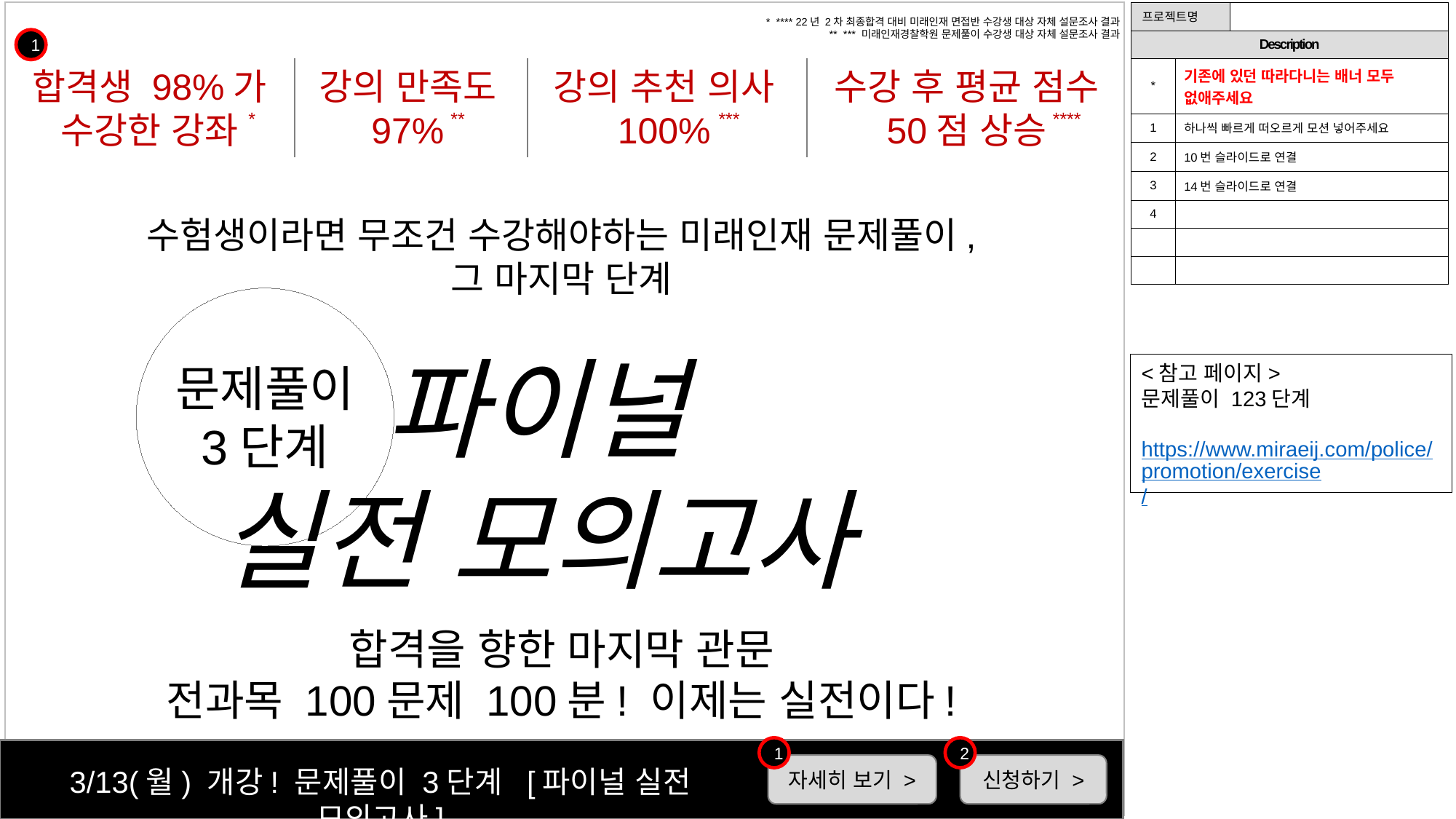

| 프로젝트명 |  |  |
| --- | --- | --- |
| Description |  |  |
| \* | 기존에 있던 따라다니는 배너 모두 없애주세요 |  |
| 1 | 하나씩 빠르게 떠오르게 모션 넣어주세요 |  |
| 2 | 10번 슬라이드로 연결 |  |
| 3 | 14번 슬라이드로 연결 |  |
| 4 |  |  |
|  |  |  |
|  |  |  |
*  **** 22년 2차 최종합격 대비 미래인재 면접반 수강생 대상 자체 설문조사 결과
**  *** 미래인재경찰학원 문제풀이 수강생 대상 자체 설문조사 결과
1
강의 만족도
97%
강의 추천 의사
100%
수강 후 평균 점수
50점 상승
합격생 98%가
수강한 강좌
****
**
***
*
수험생이라면 무조건 수강해야하는 미래인재 문제풀이,
그 마지막 단계

문제풀이
3단계
파이널
실전 모의고사
<참고 페이지>
문제풀이 123단계

https://www.miraeij.com/police/promotion/exercise/
합격을 향한 마지막 관문
전과목 100문제 100분! 이제는 실전이다!
1
2

자세히 보기 >
신청하기 >
3/13(월) 개강! 문제풀이 3단계  [파이널 실전 모의고사]